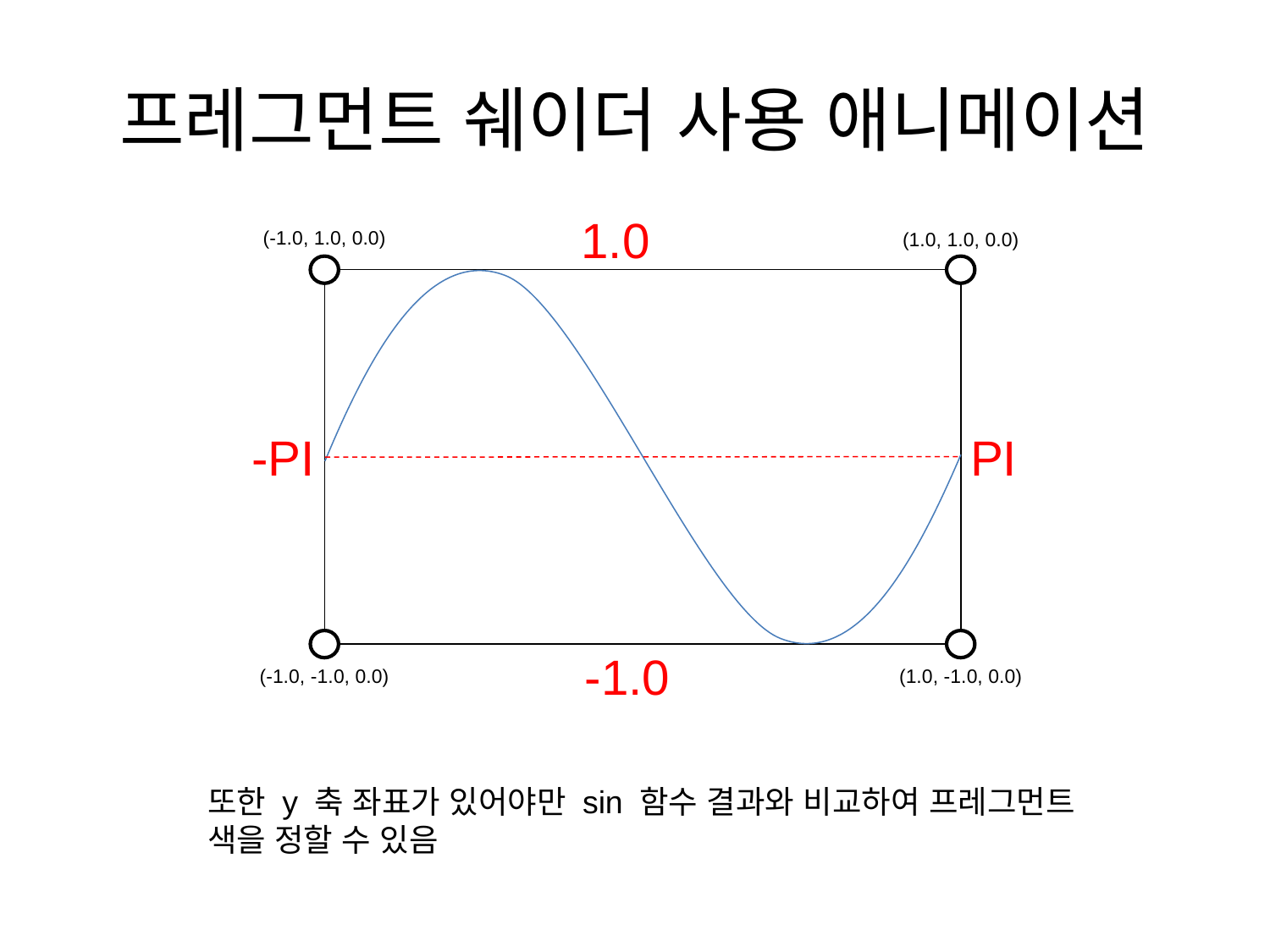

# 프레그먼트 쉐이더 사용 애니메이션
1.0
(-1.0, 1.0, 0.0)
(1.0, 1.0, 0.0)

(-1.0, -1.0, 0.0)
(1.0, -1.0, 0.0)
-PI
PI
-1.0
또한 y 축 좌표가 있어야만 sin 함수 결과와 비교하여 프레그먼트 색을 정할 수 있음